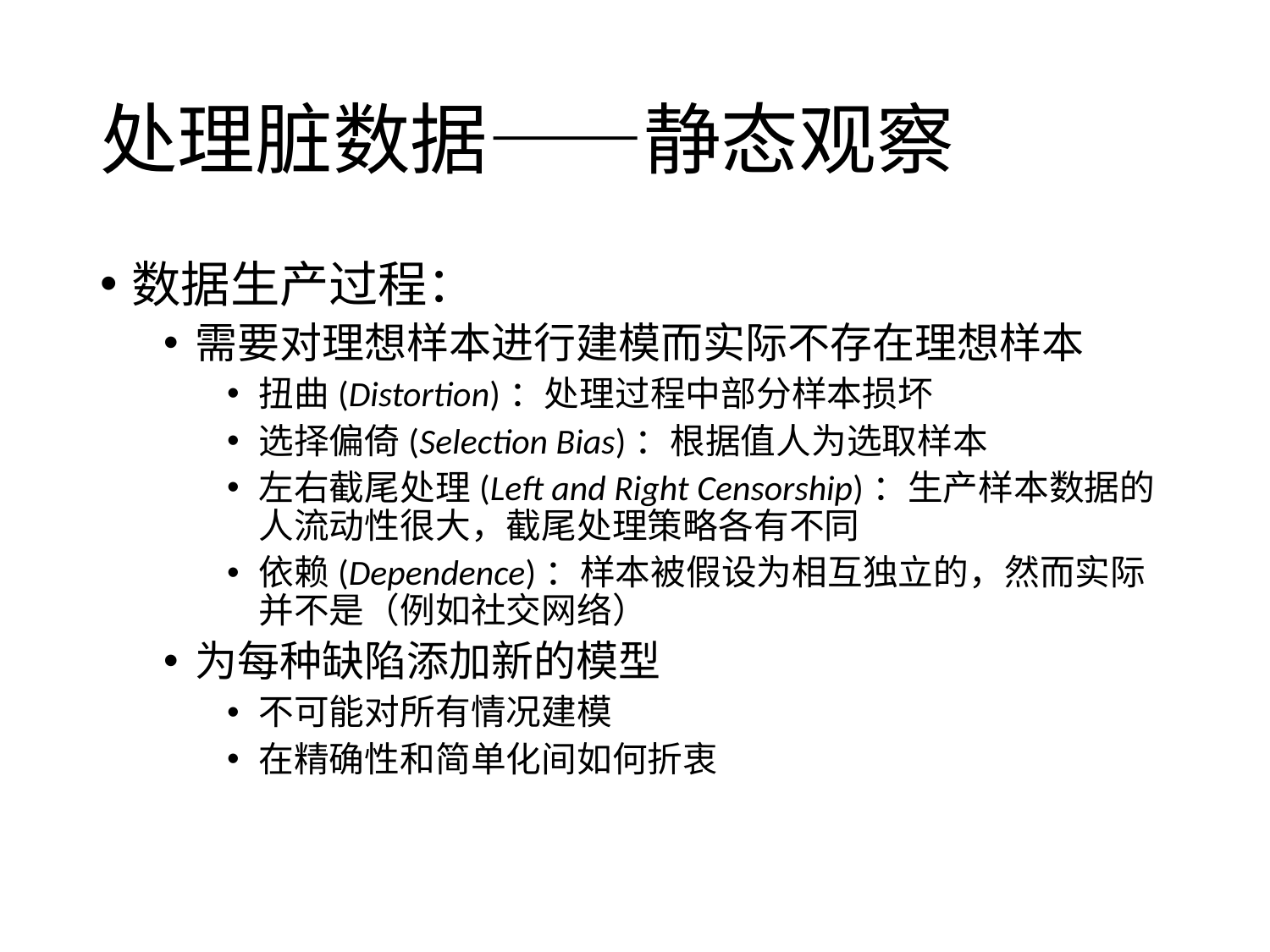

# 处理脏数据——静态观察
数据生产过程：
需要对理想样本进行建模而实际不存在理想样本
扭曲(Distortion)：处理过程中部分样本损坏
选择偏倚(Selection Bias)：根据值人为选取样本
左右截尾处理(Left and Right Censorship)：生产样本数据的人流动性很大，截尾处理策略各有不同
依赖(Dependence)：样本被假设为相互独立的，然而实际并不是（例如社交网络）
为每种缺陷添加新的模型
不可能对所有情况建模
在精确性和简单化间如何折衷